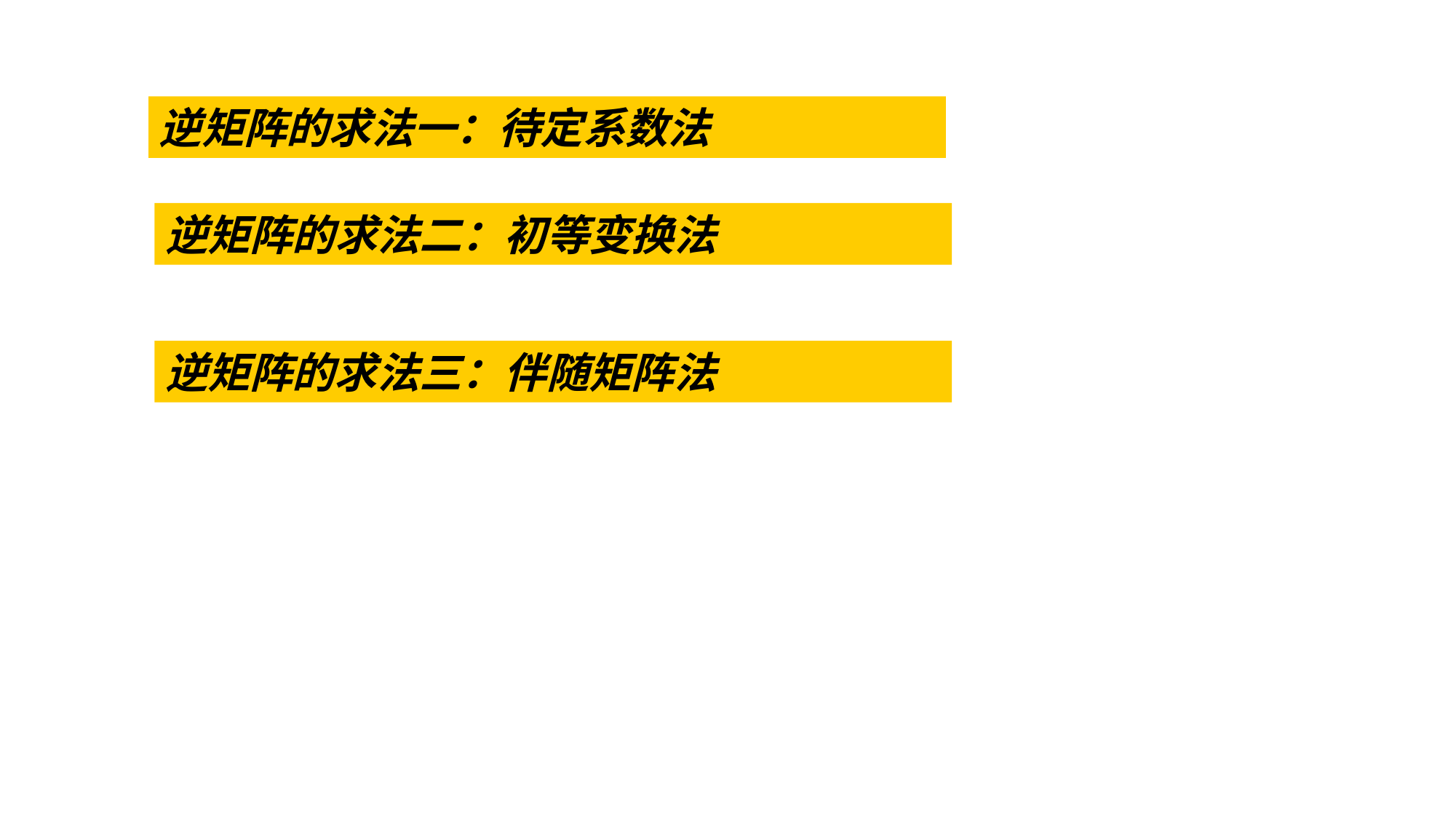

逆矩阵的求法一：待定系数法
逆矩阵的求法二：初等变换法
逆矩阵的求法三：伴随矩阵法